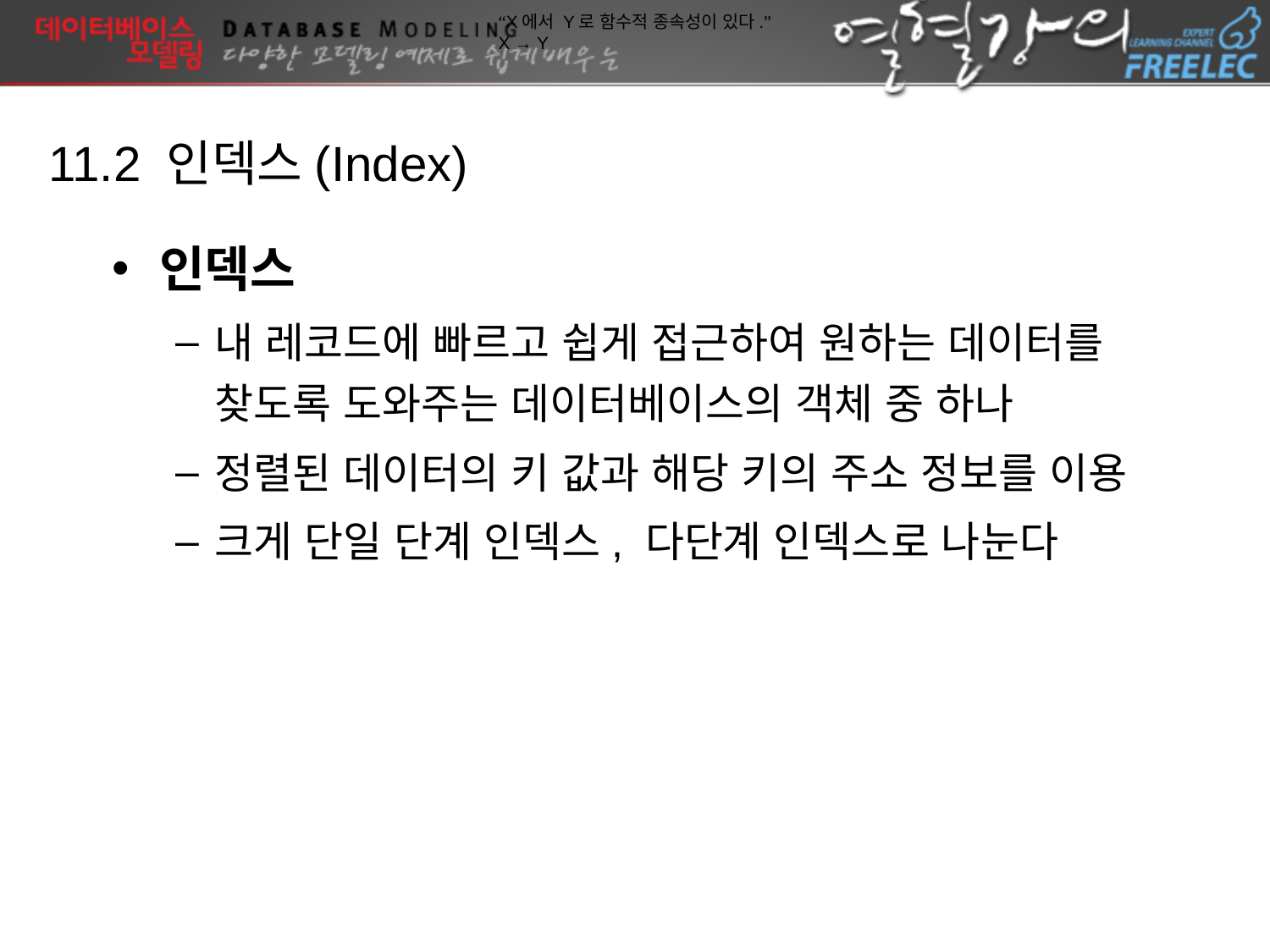

“X에서 Y로 함수적 종속성이 있다.”
X → Y
11.2 인덱스(Index)
인덱스
내 레코드에 빠르고 쉽게 접근하여 원하는 데이터를 찾도록 도와주는 데이터베이스의 객체 중 하나
정렬된 데이터의 키 값과 해당 키의 주소 정보를 이용
크게 단일 단계 인덱스, 다단계 인덱스로 나눈다